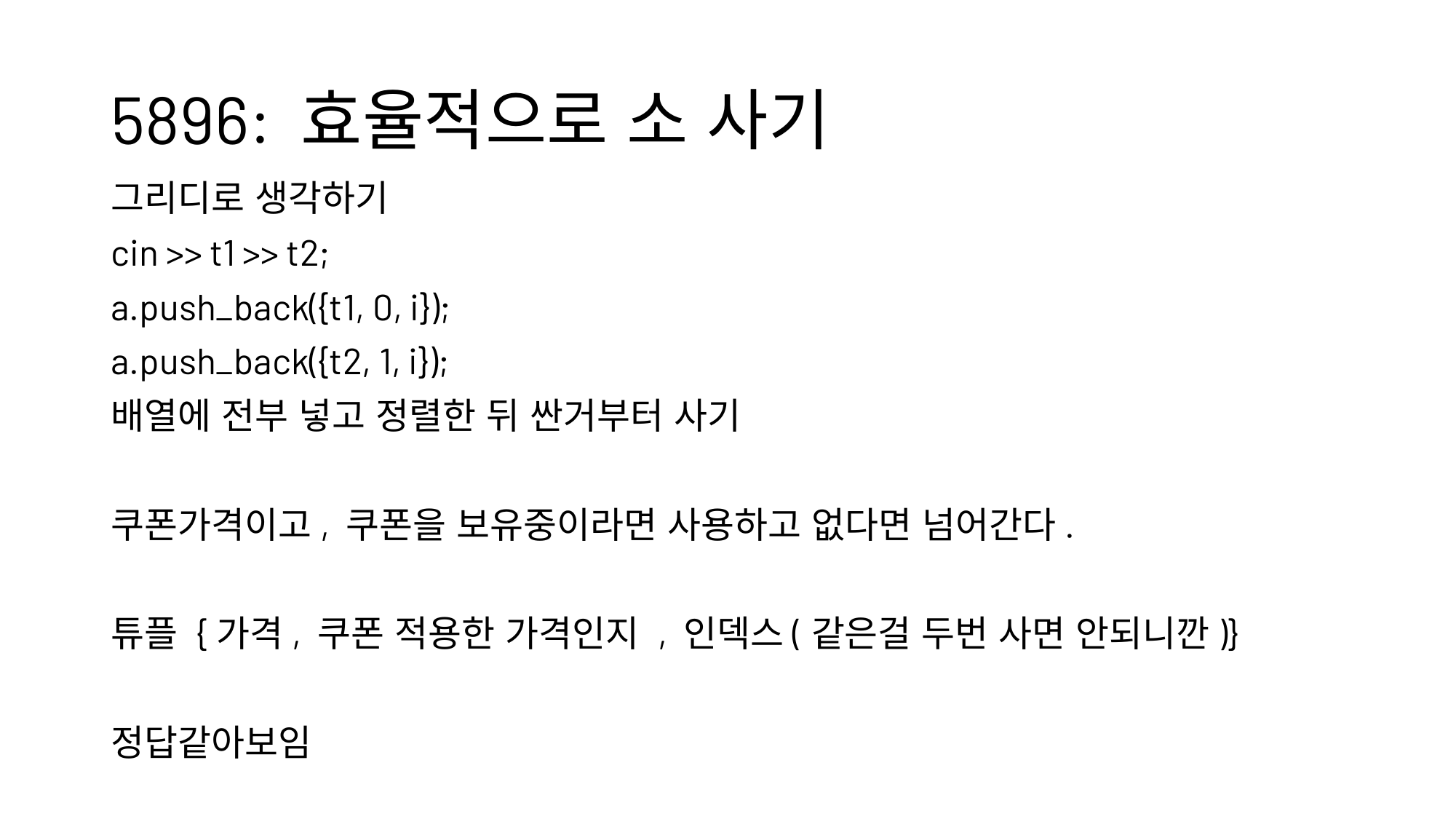

# 5896: 효율적으로 소 사기
그리디로 생각하기
cin >> t1 >> t2;
a.push_back({t1, 0, i});
a.push_back({t2, 1, i});
배열에 전부 넣고 정렬한 뒤 싼거부터 사기

쿠폰가격이고, 쿠폰을 보유중이라면 사용하고 없다면 넘어간다.

튜플 {가격, 쿠폰 적용한 가격인지 , 인덱스(같은걸 두번 사면 안되니깐)}

정답같아보임